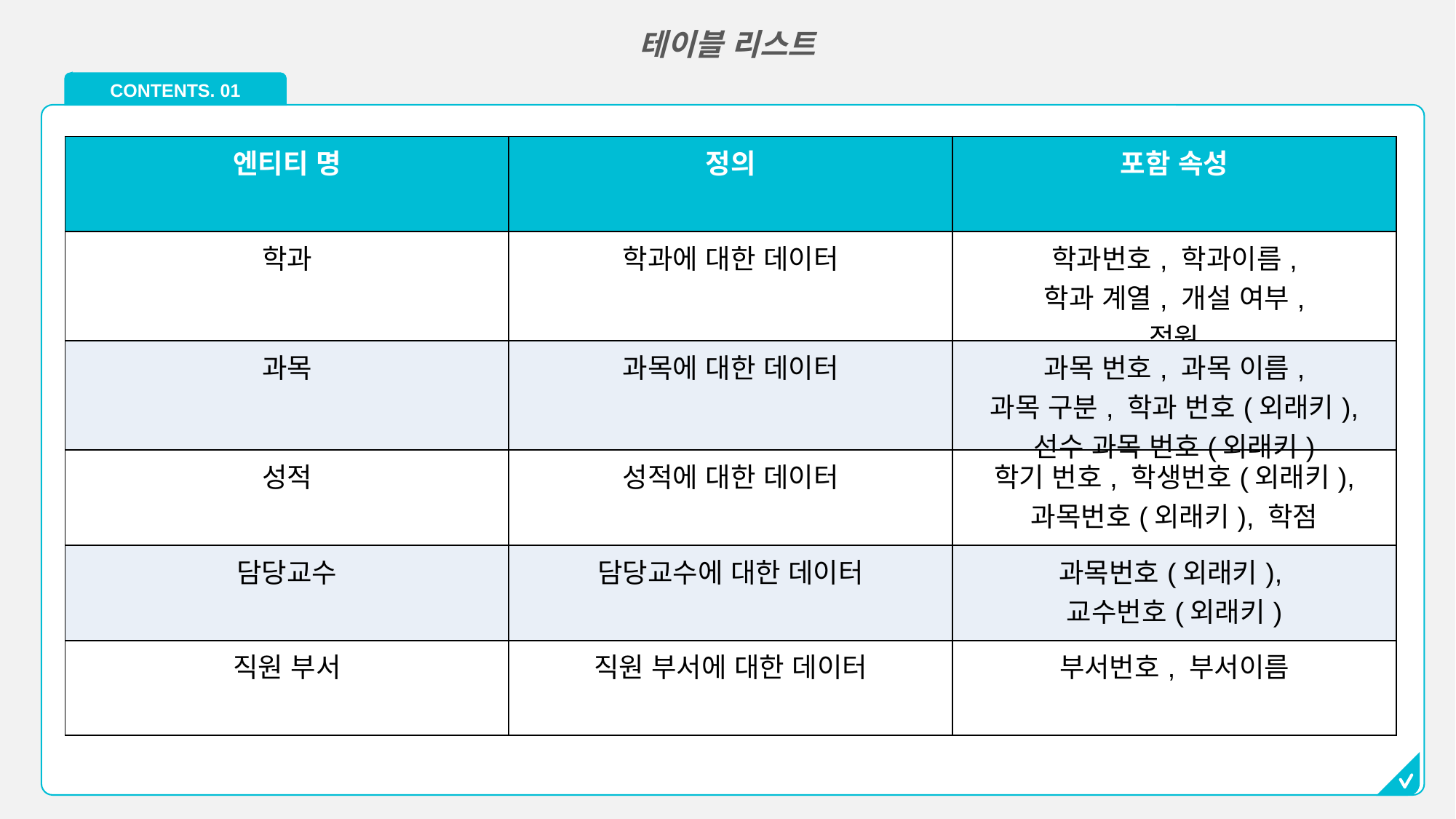

테이블 리스트
CONTENTS. 01

| 엔티티 명 | 정의 | 포함 속성 |
| --- | --- | --- |
| 학과 | 학과에 대한 데이터 | 학과번호, 학과이름, 학과 계열, 개설 여부, 정원 |
| 과목 | 과목에 대한 데이터 | 과목 번호, 과목 이름, 과목 구분, 학과 번호(외래키), 선수 과목 번호(외래키) |
| 성적 | 성적에 대한 데이터 | 학기 번호, 학생번호(외래키), 과목번호(외래키), 학점 |
| 담당교수 | 담당교수에 대한 데이터 | 과목번호(외래키), 교수번호(외래키) |
| 직원 부서 | 직원 부서에 대한 데이터 | 부서번호, 부서이름 |